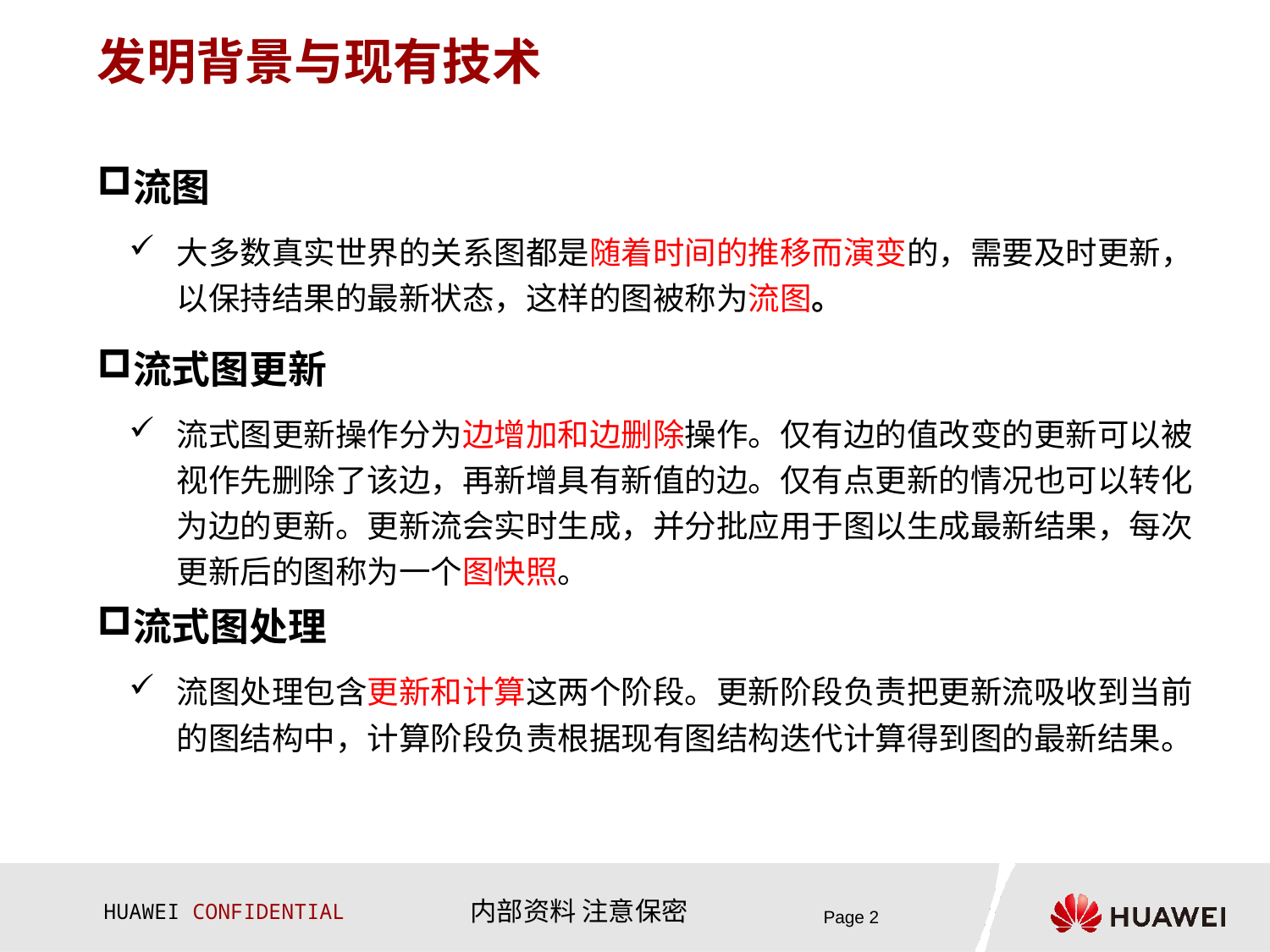

# 发明背景与现有技术
流图

大多数真实世界的关系图都是随着时间的推移而演变的，需要及时更新，以保持结果的最新状态，这样的图被称为流图。
流式图更新

流式图更新操作分为边增加和边删除操作。仅有边的值改变的更新可以被视作先删除了该边，再新增具有新值的边。仅有点更新的情况也可以转化为边的更新。更新流会实时生成，并分批应用于图以生成最新结果，每次更新后的图称为一个图快照。
流式图处理
流图处理包含更新和计算这两个阶段。更新阶段负责把更新流吸收到当前的图结构中，计算阶段负责根据现有图结构迭代计算得到图的最新结果。

Page 2